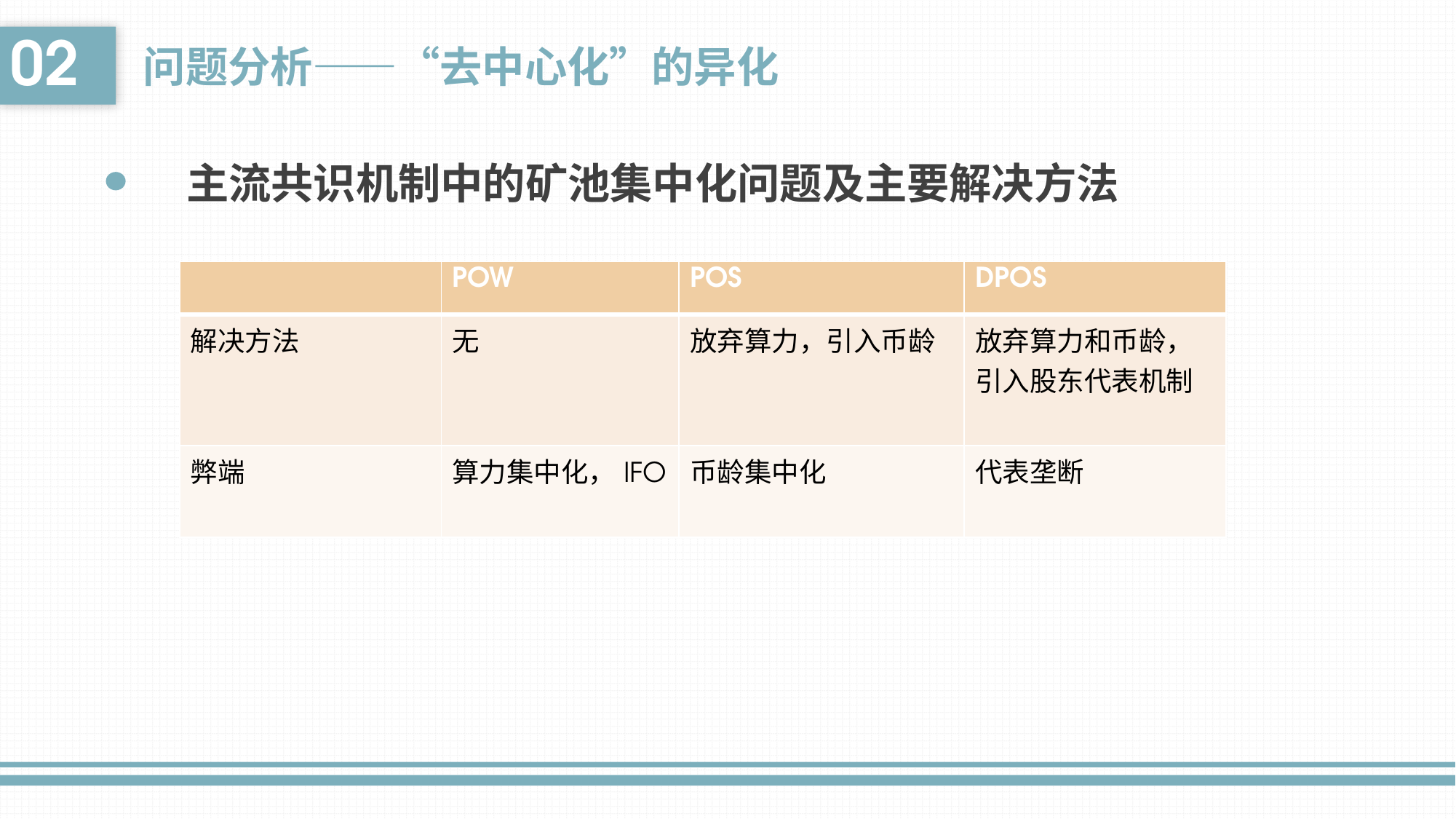

02
问题分析——“去中心化”的异化
主流共识机制中的矿池集中化问题及主要解决方法

|  | POW | POS | DPOS |
| --- | --- | --- | --- |
| 解决方法 | 无 | 放弃算力，引入币龄 | 放弃算力和币龄，引入股东代表机制 |
| 弊端 | 算力集中化，IFO | 币龄集中化 | 代表垄断 |